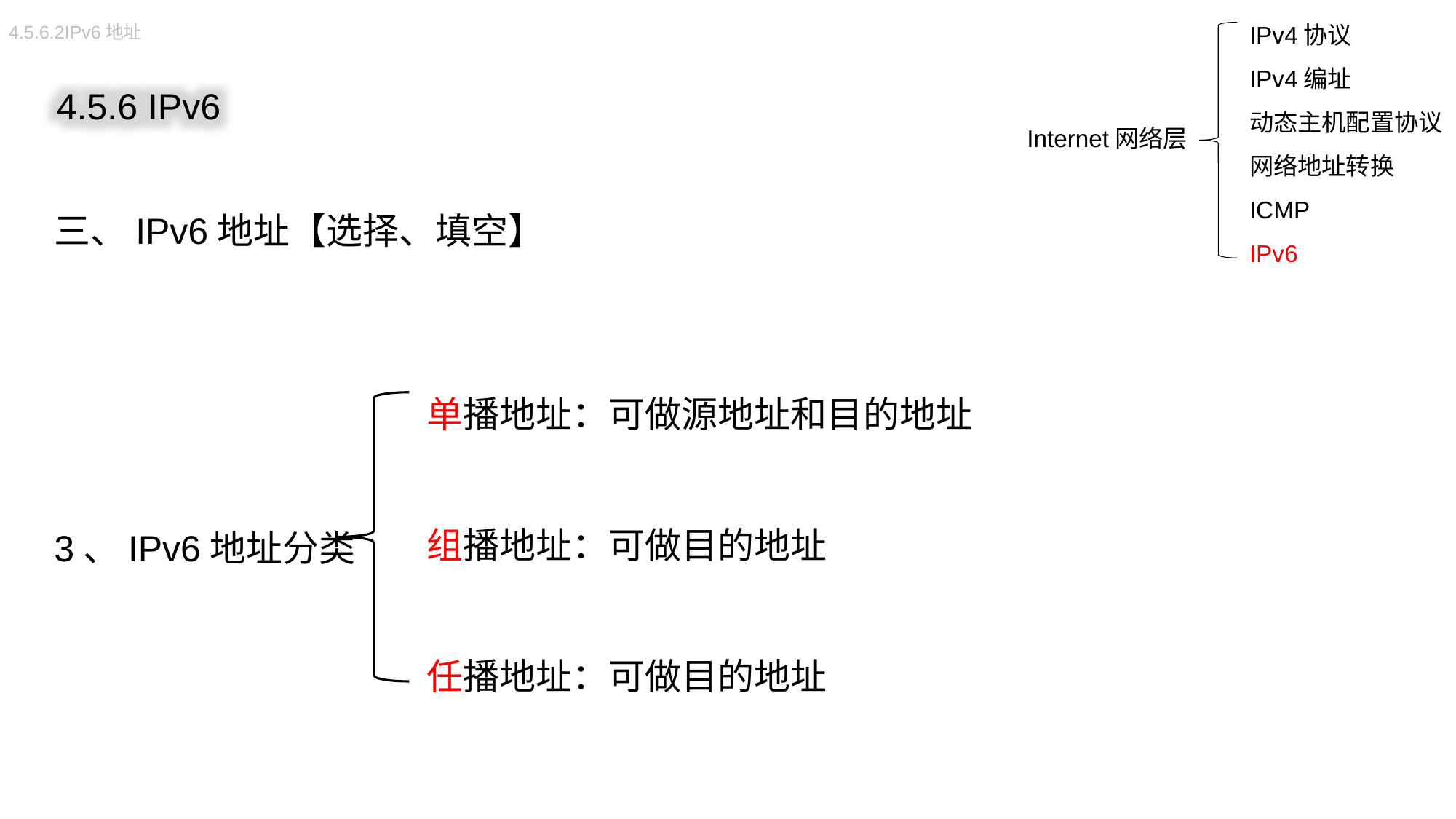

IPv4协议
IPv4编址
动态主机配置协议
网络地址转换
ICMP
IPv6
4.5.6.2IPv6地址

4.5.6 IPv6
Internet网络层
三、IPv6地址【选择、填空】
单播地址：可做源地址和目的地址

组播地址：可做目的地址

任播地址：可做目的地址

3、IPv6地址分类